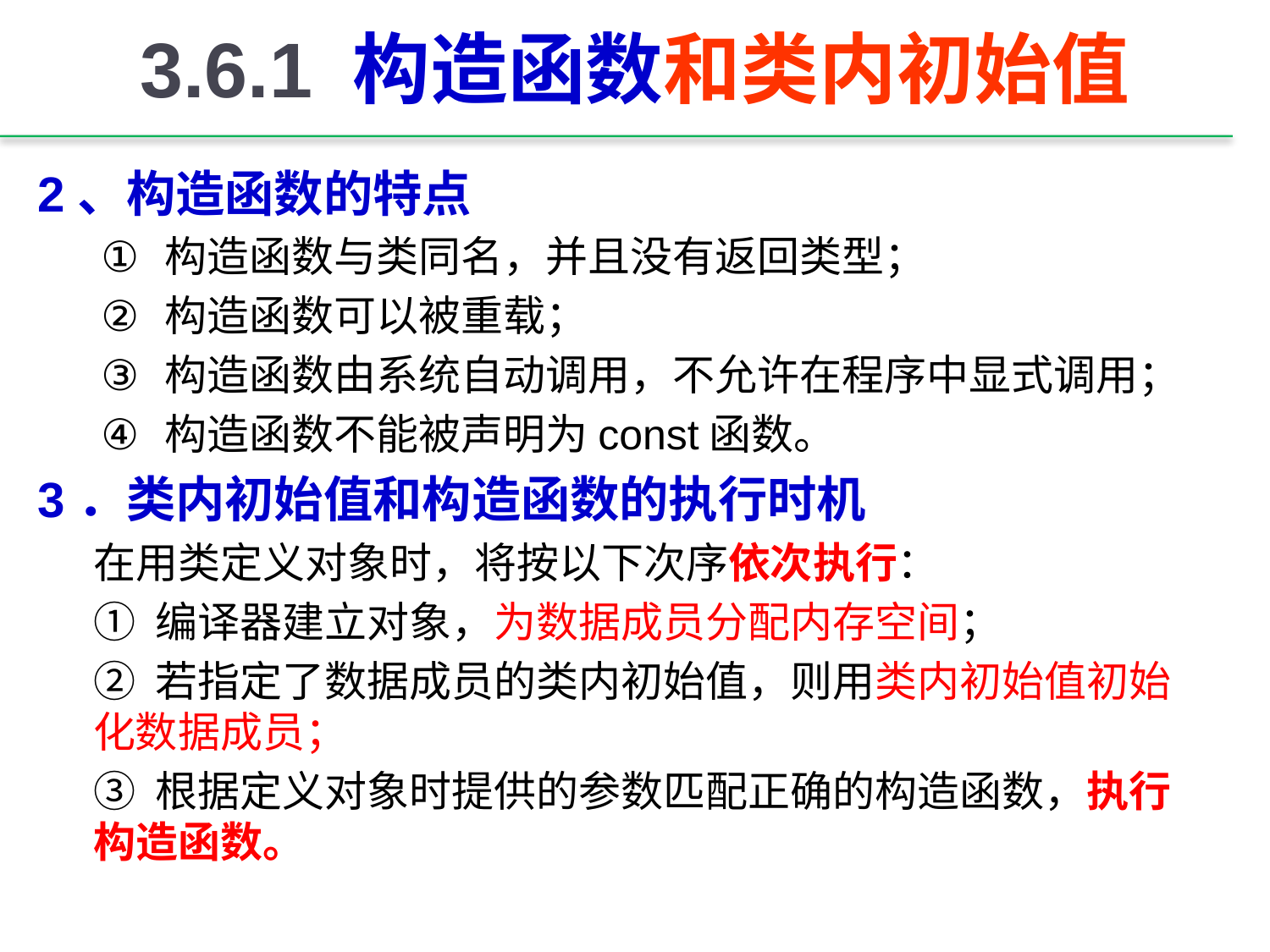

# 3.6.1 构造函数和类内初始值
2、构造函数的特点
构造函数与类同名，并且没有返回类型；
构造函数可以被重载；
构造函数由系统自动调用，不允许在程序中显式调用；
构造函数不能被声明为const函数。
3．类内初始值和构造函数的执行时机
在用类定义对象时，将按以下次序依次执行：
① 编译器建立对象，为数据成员分配内存空间；
② 若指定了数据成员的类内初始值，则用类内初始值初始化数据成员；
③ 根据定义对象时提供的参数匹配正确的构造函数，执行构造函数。